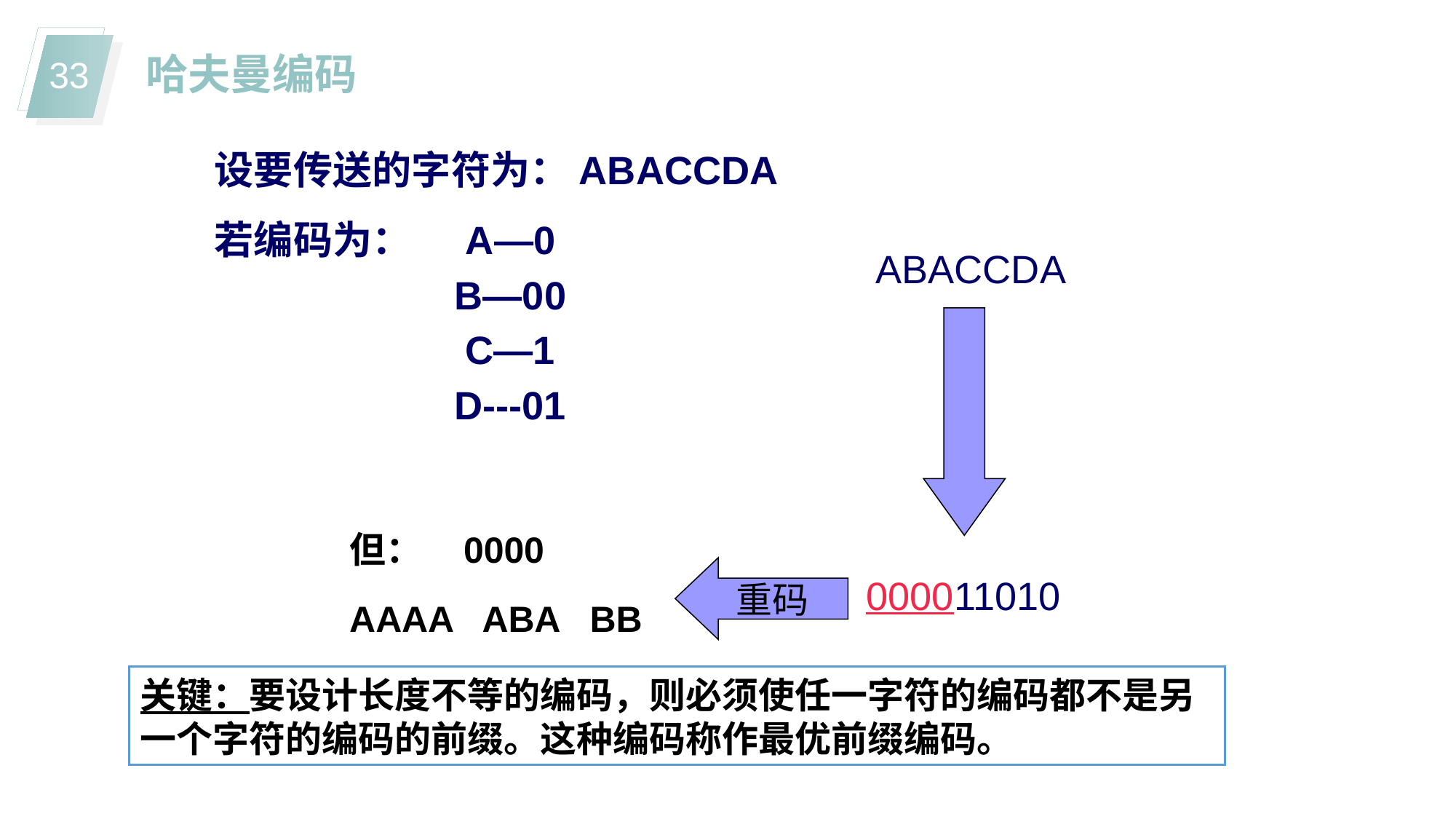

哈夫曼编码
设要传送的字符为：ABACCDA
若编码为：     A—0
                      B—00
	             C—1
                      D---01

  ABACCDA

        000011010
但：    0000
AAAA   ABA   BB
重码
关键：要设计长度不等的编码，则必须使任一字符的编码都不是另一个字符的编码的前缀。这种编码称作最优前缀编码。